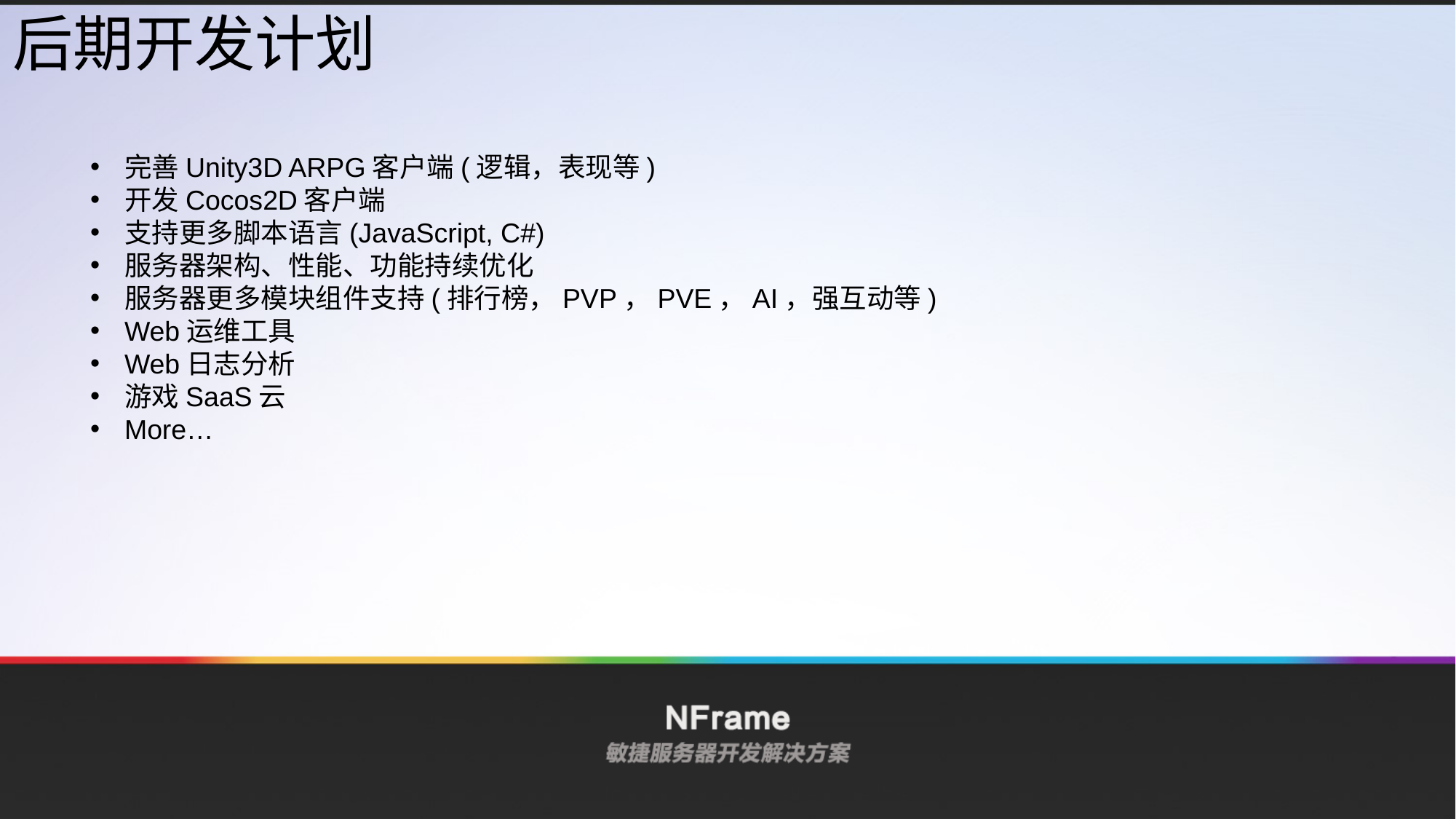

后期开发计划
完善Unity3D ARPG客户端(逻辑，表现等)
开发Cocos2D客户端
支持更多脚本语言(JavaScript, C#)
服务器架构、性能、功能持续优化
服务器更多模块组件支持(排行榜，PVP，PVE，AI，强互动等)
Web运维工具
Web日志分析
游戏SaaS云
More…